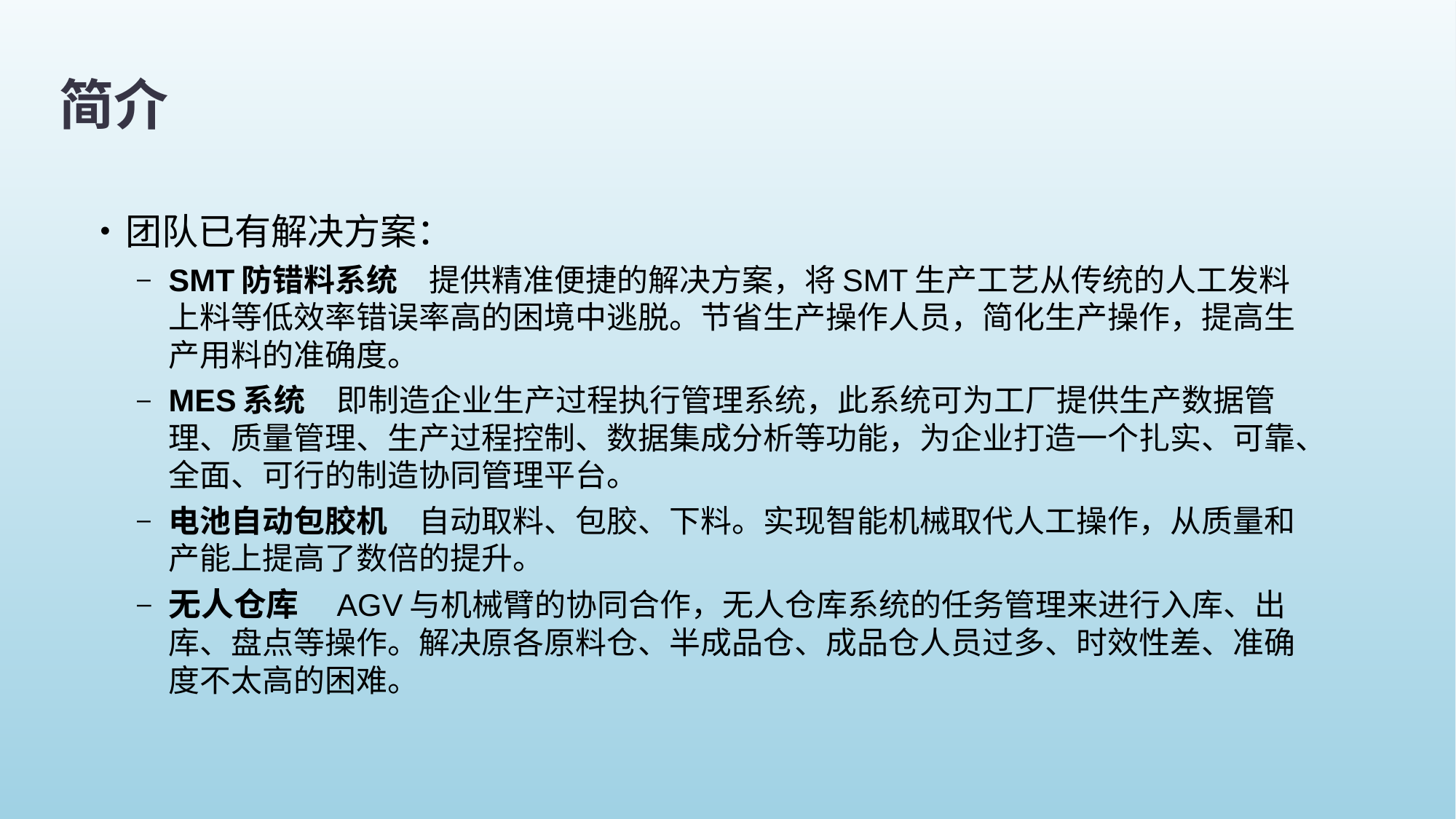

# 简介
团队已有解决方案：
SMT防错料系统　提供精准便捷的解决方案，将SMT生产工艺从传统的人工发料上料等低效率错误率高的困境中逃脱。节省生产操作人员，简化生产操作，提高生产用料的准确度。
MES系统　即制造企业生产过程执行管理系统，此系统可为工厂提供生产数据管理、质量管理、生产过程控制、数据集成分析等功能，为企业打造一个扎实、可靠、全面、可行的制造协同管理平台。
电池自动包胶机　自动取料、包胶、下料。实现智能机械取代人工操作，从质量和产能上提高了数倍的提升。
无人仓库　AGV与机械臂的协同合作，无人仓库系统的任务管理来进行入库、出库、盘点等操作。解决原各原料仓、半成品仓、成品仓人员过多、时效性差、准确度不太高的困难。